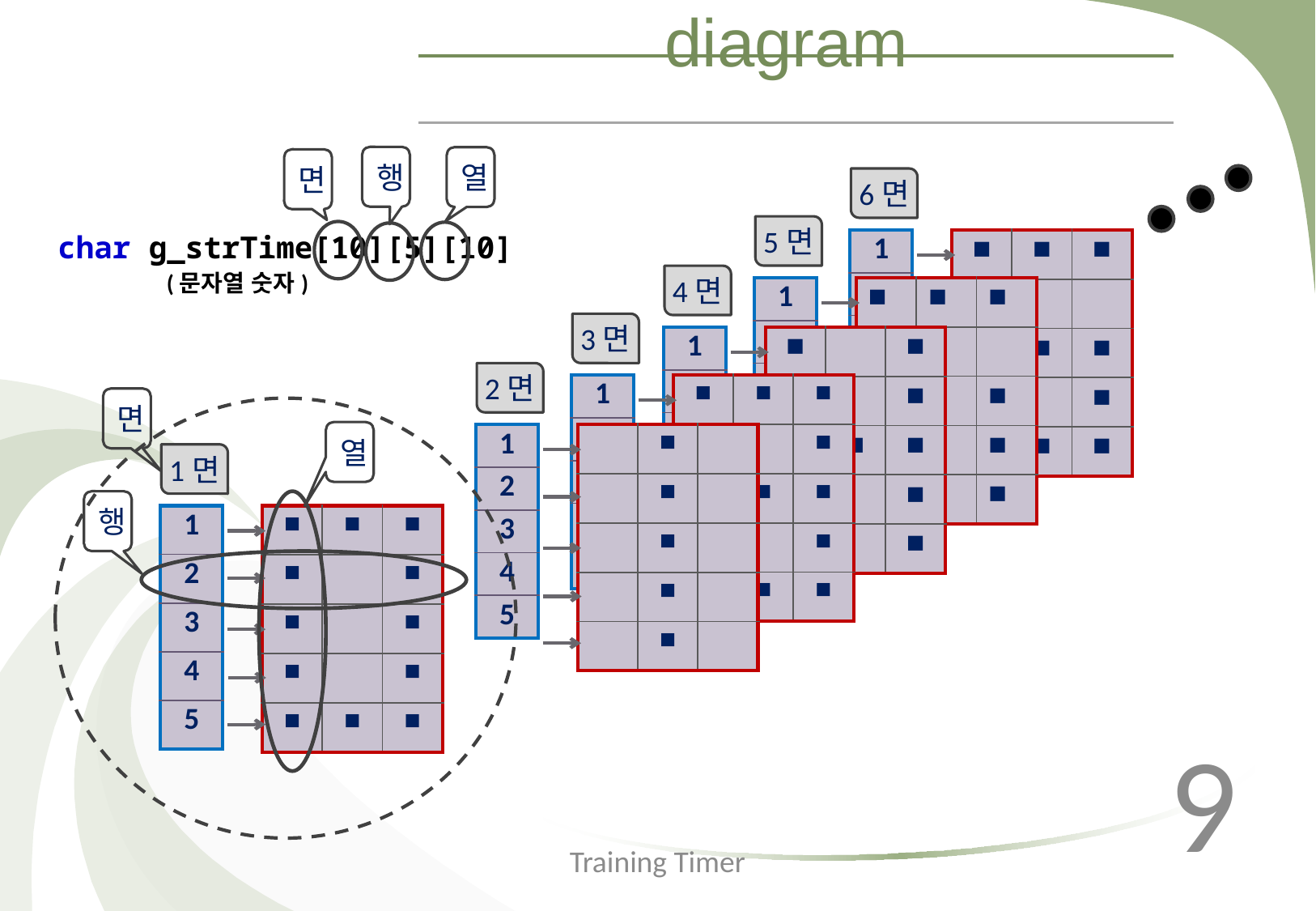

# diagram
행
열
면

(문자열 숫자)
char g_strTime[10][5][10]

6면

5면
| 1 |
| --- |
| 2 |
| 3 |
| 4 |
| 5 |
| ■ | ■ | ■ |
| --- | --- | --- |
| ■ |  |  |
| ■ | ■ | ■ |
| ■ |  | ■ |
| ■ | ■ | ■ |
4면
| 1 |
| --- |
| 2 |
| 3 |
| 4 |
| 5 |
| ■ | ■ | ■ |
| --- | --- | --- |
| ■ |  |  |
| ■ | ■ | ■ |
|  |  | ■ |
| ■ | ■ | ■ |
3면
| 1 |
| --- |
| 2 |
| 3 |
| 4 |
| 5 |
| ■ |  | ■ |
| --- | --- | --- |
| ■ |  | ■ |
| ■ | ■ | ■ |
|  |  | ■ |
|  |  | ■ |
2면
| 1 |
| --- |
| 2 |
| 3 |
| 4 |
| 5 |
| ■ | ■ | ■ |
| --- | --- | --- |
|  |  | ■ |
| ■ | ■ | ■ |
|  |  | ■ |
| ■ | ■ | ■ |
면

열
| 1 |
| --- |
| 2 |
| 3 |
| 4 |
| 5 |
|  | ■ |  |
| --- | --- | --- |
|  | ■ |  |
|  | ■ |  |
|  | ■ |  |
|  | ■ |  |
1면

행
| 1 |
| --- |
| 2 |
| 3 |
| 4 |
| 5 |
| ■ | ■ | ■ |
| --- | --- | --- |
| ■ |  | ■ |
| ■ |  | ■ |
| ■ |  | ■ |
| ■ | ■ | ■ |

9
Training Timer